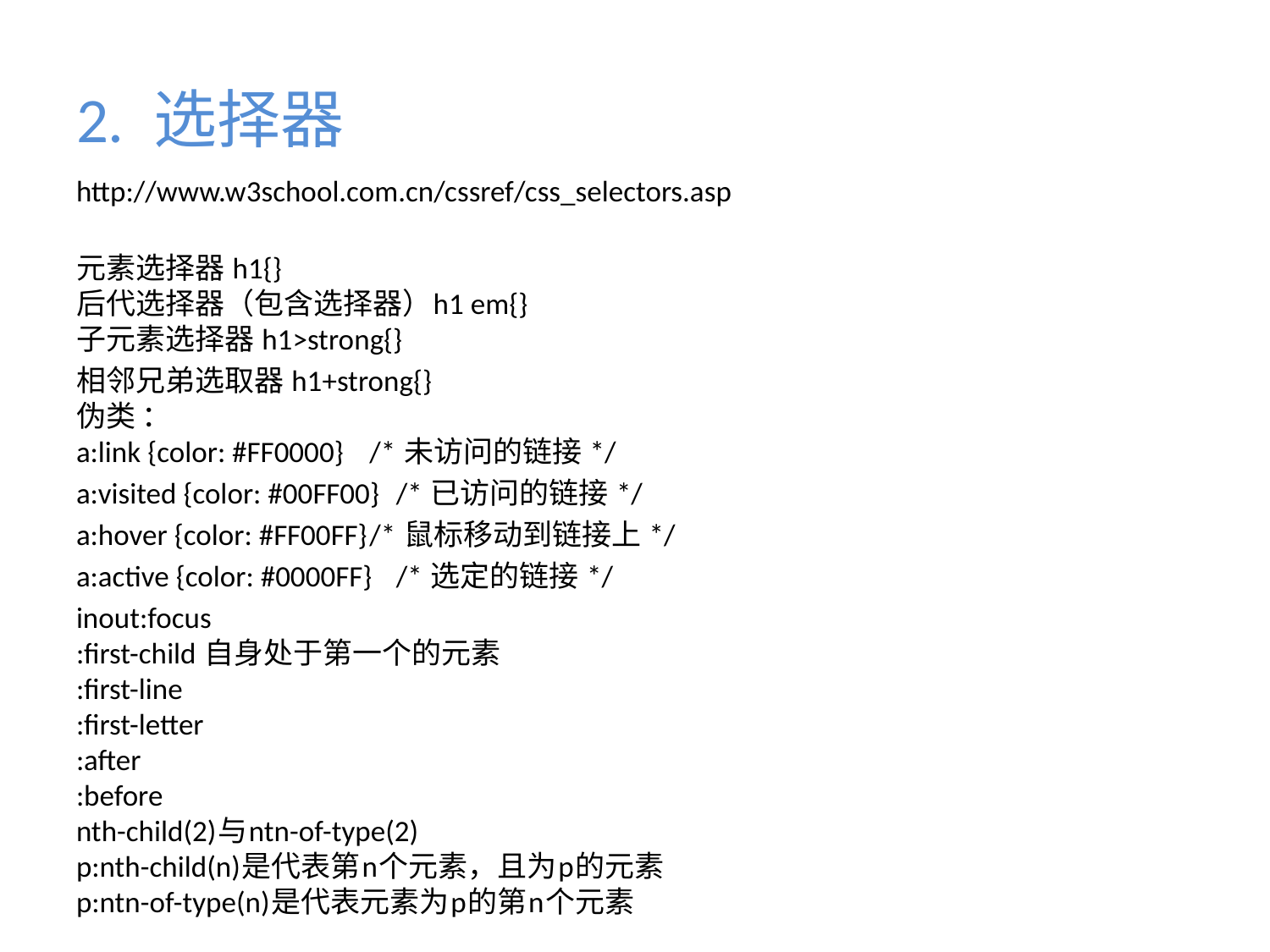

# 2. 选择器
http://www.w3school.com.cn/cssref/css_selectors.asp
元素选择器 h1{}
后代选择器（包含选择器）h1 em{}
子元素选择器 h1>strong{}
相邻兄弟选取器 h1+strong{}
伪类 ：
a:link {color: #FF0000}		/* 未访问的链接 */
a:visited {color: #00FF00}	/* 已访问的链接 */
a:hover {color: #FF00FF}	/* 鼠标移动到链接上 */
a:active {color: #0000FF}	/* 选定的链接 */
inout:focus
:first-child 自身处于第一个的元素
:first-line
:first-letter
:after
:before
nth-child(2)与ntn-of-type(2)
p:nth-child(n)是代表第n个元素，且为p的元素
p:ntn-of-type(n)是代表元素为p的第n个元素